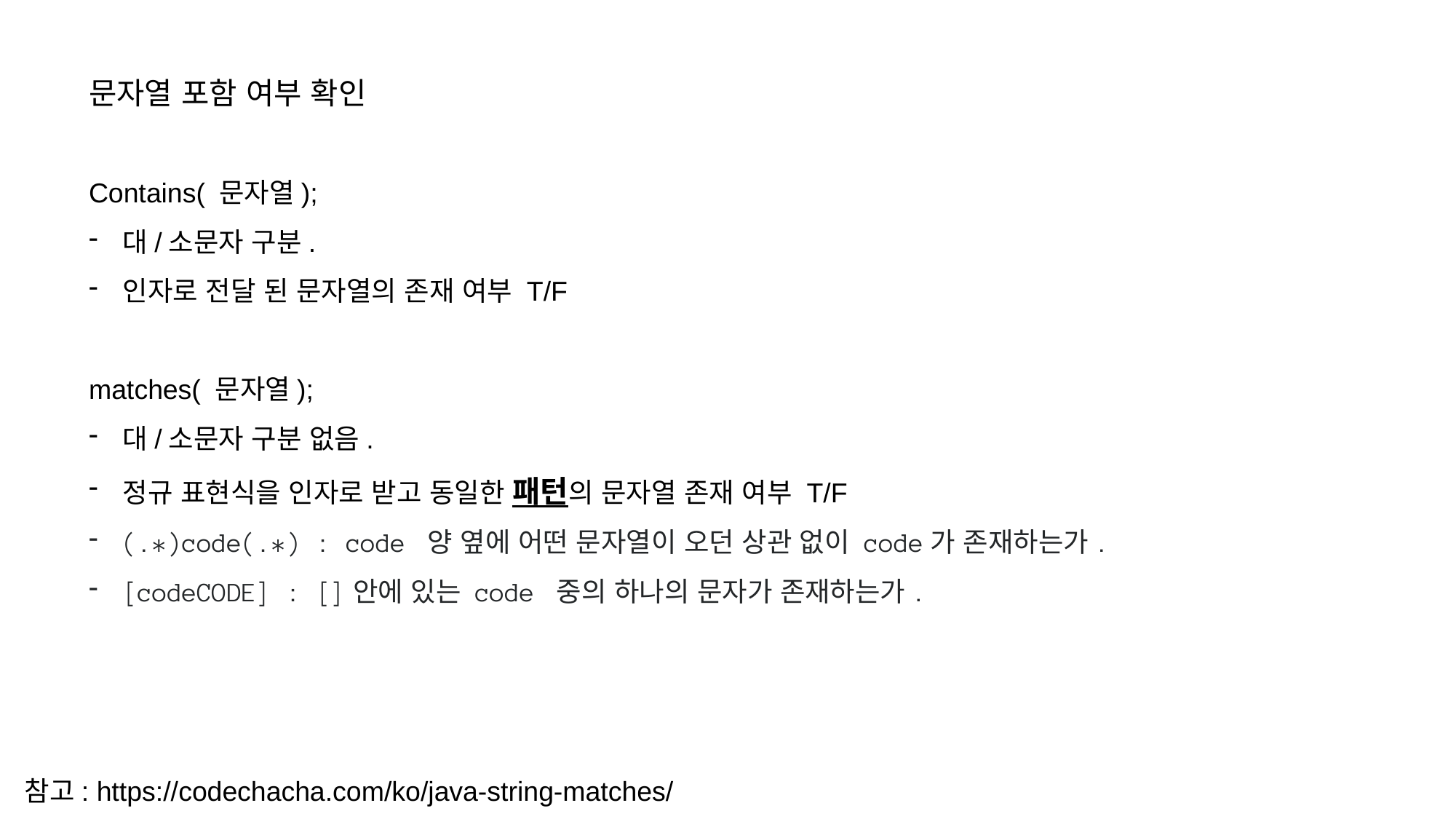

문자열 포함 여부 확인

Contains( 문자열);
대/소문자 구분.
인자로 전달 된 문자열의 존재 여부 T/F

matches( 문자열);
대/소문자 구분 없음.
정규 표현식을 인자로 받고 동일한 패턴의 문자열 존재 여부 T/F
(.*)code(.*) : code 양 옆에 어떤 문자열이 오던 상관 없이 code가 존재하는가.
[codeCODE] : []안에 있는 code 중의 하나의 문자가 존재하는가.
참고: https://codechacha.com/ko/java-string-matches/